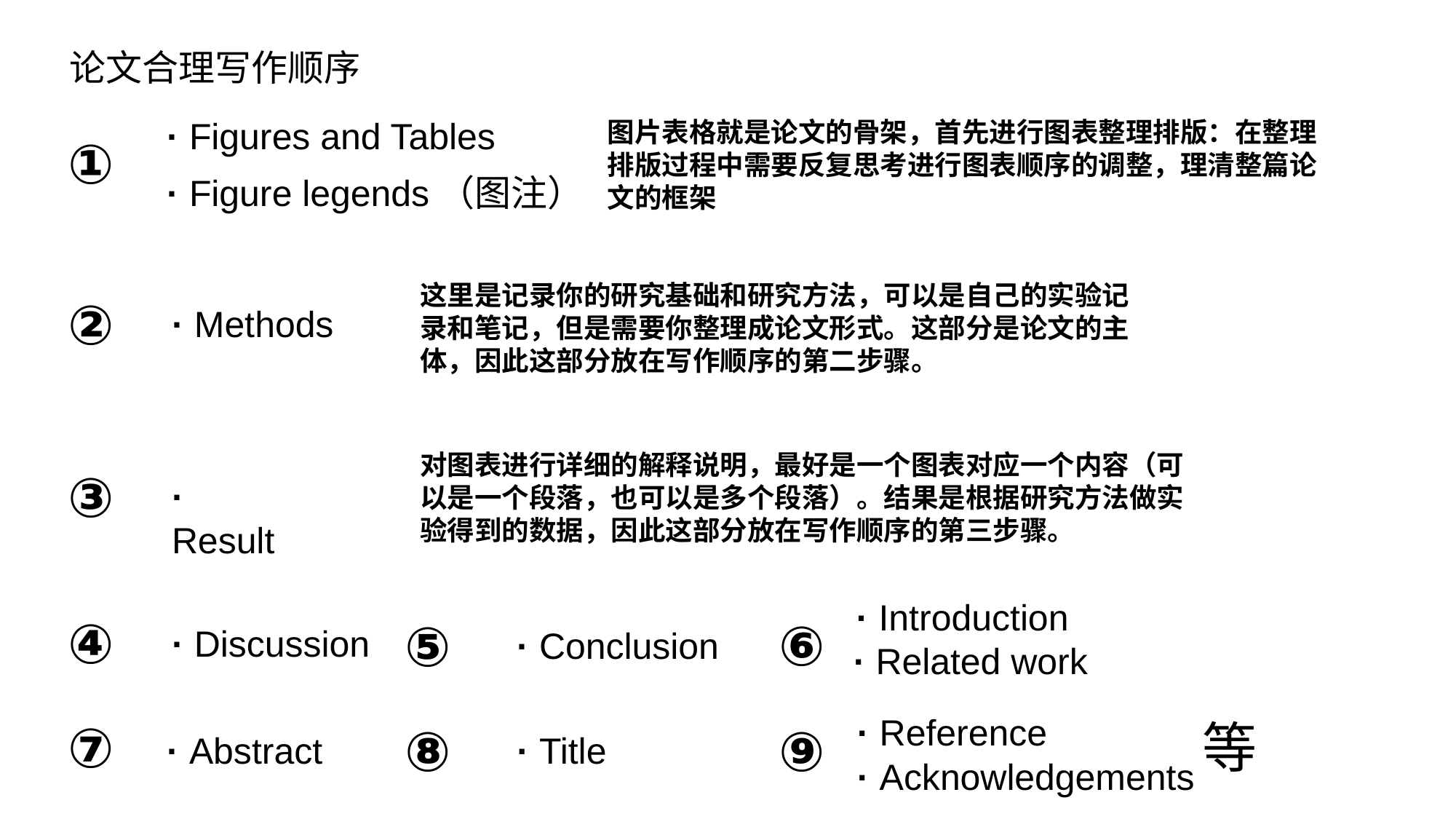

论文合理写作顺序
· Figures and Tables
图片表格就是论文的骨架，首先进行图表整理排版：在整理排版过程中需要反复思考进行图表顺序的调整，理清整篇论文的框架
①
· Figure legends（图注）
这里是记录你的研究基础和研究方法，可以是自己的实验记录和笔记，但是需要你整理成论文形式。这部分是论文的主体，因此这部分放在写作顺序的第二步骤。
②
· Methods
对图表进行详细的解释说明，最好是一个图表对应一个内容（可以是一个段落，也可以是多个段落）。结果是根据研究方法做实验得到的数据，因此这部分放在写作顺序的第三步骤。
③
· Result
· Introduction
④
⑥
⑤
· Discussion
· Conclusion
· Related work
· Reference
⑦
等
⑧
⑨
· Title
· Abstract
· Acknowledgements